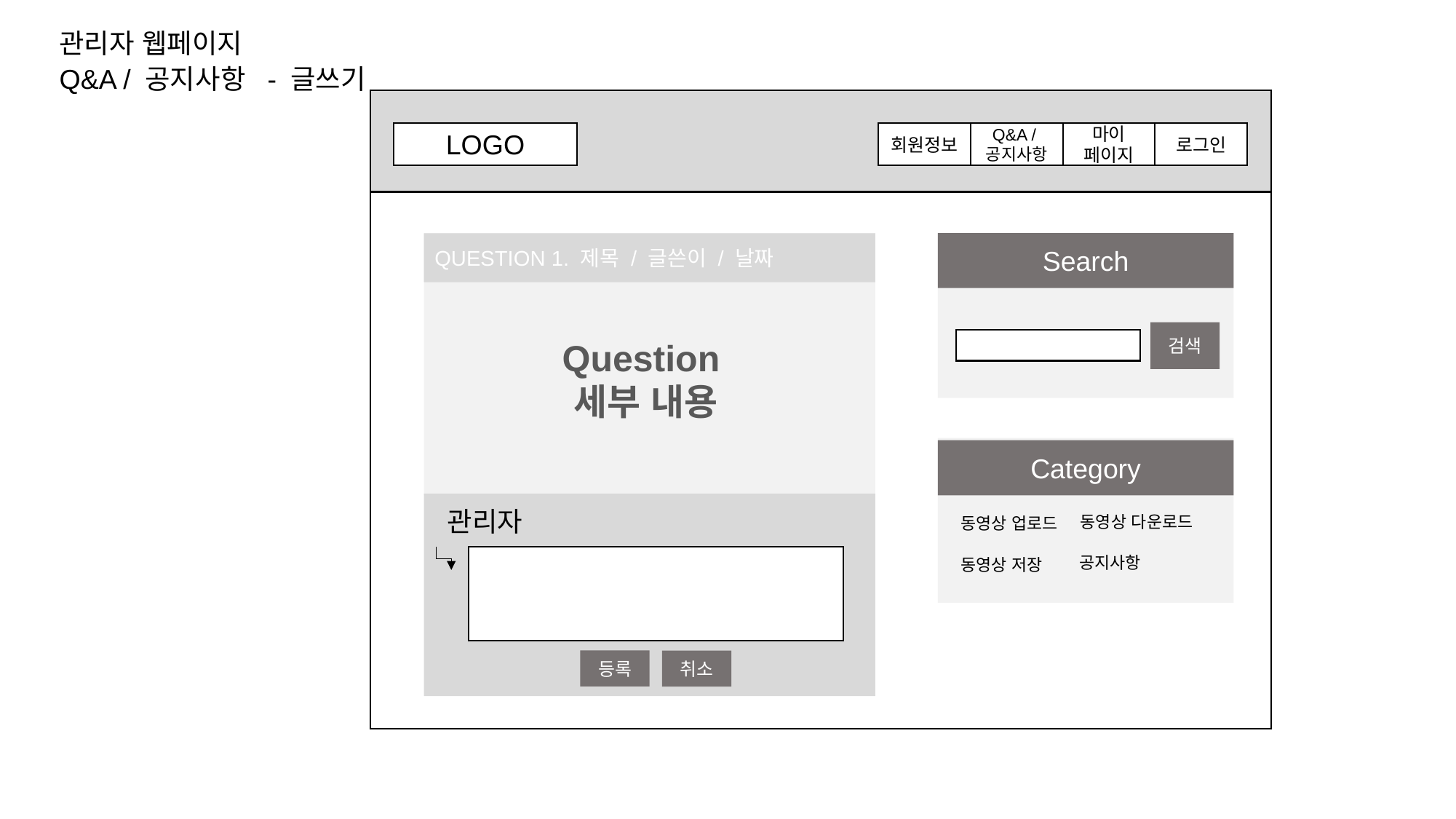

관리자 웹페이지
Q&A / 공지사항  - 글쓰기

LOGO
회원정보
Q&A /
공지사항
마이
페이지
로그인

Search

QUESTION 1. 제목 / 글쓴이 / 날짜
검색
Question
세부 내용

Category

관리자
동영상 다운로드
동영상 업로드

공지사항
동영상 저장
등록
취소